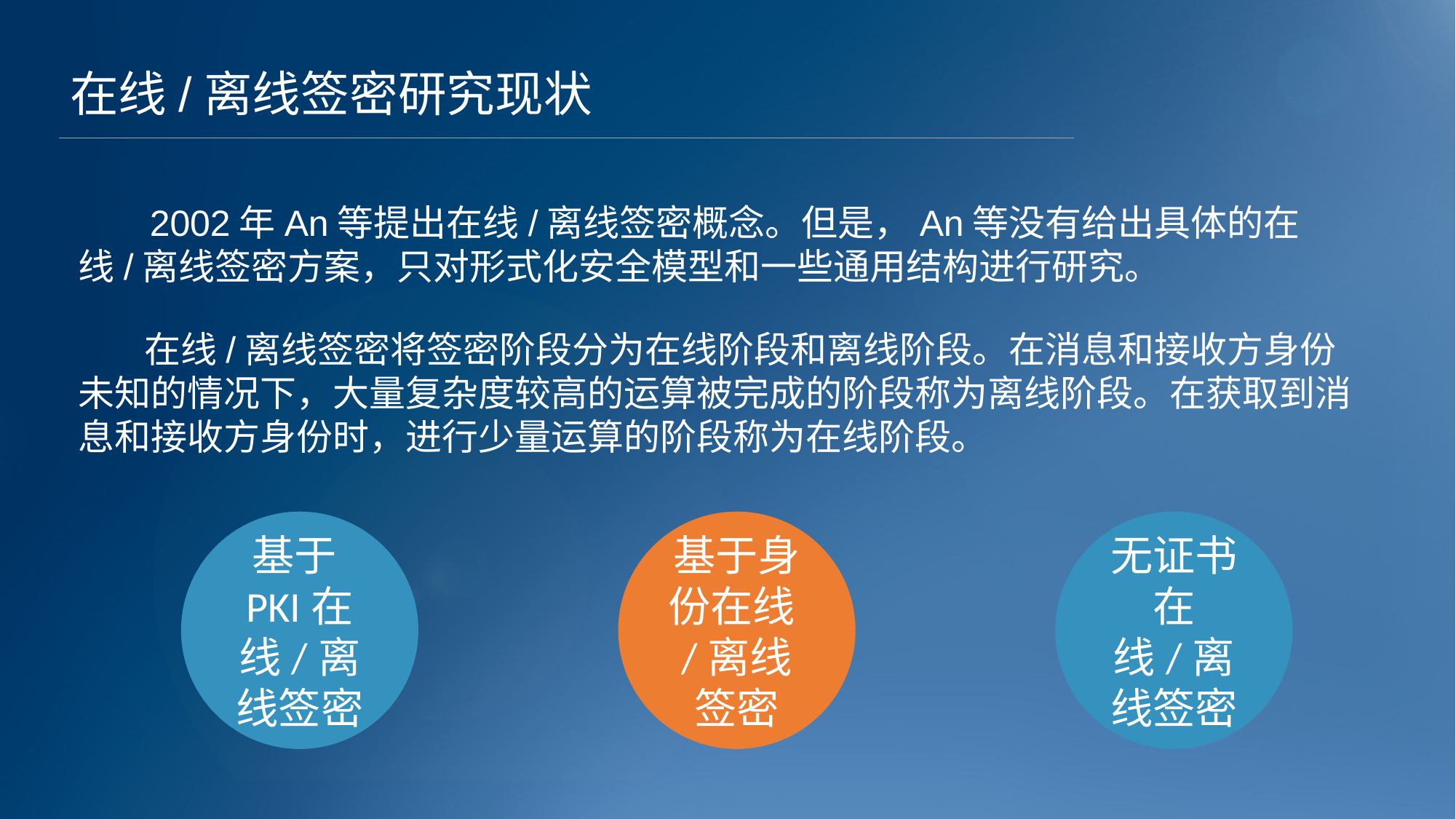

在线/离线签密研究现状
       2002年An等提出在线/离线签密概念。但是，An等没有给出具体的在线/离线签密方案，只对形式化安全模型和一些通用结构进行研究。
       在线/离线签密将签密阶段分为在线阶段和离线阶段。在消息和接收方身份未知的情况下，大量复杂度较高的运算被完成的阶段称为离线阶段。在获取到消息和接收方身份时，进行少量运算的阶段称为在线阶段。
无证书在线/离线签密
基于身份在线/离线签密
基于PKI在线/离线签密